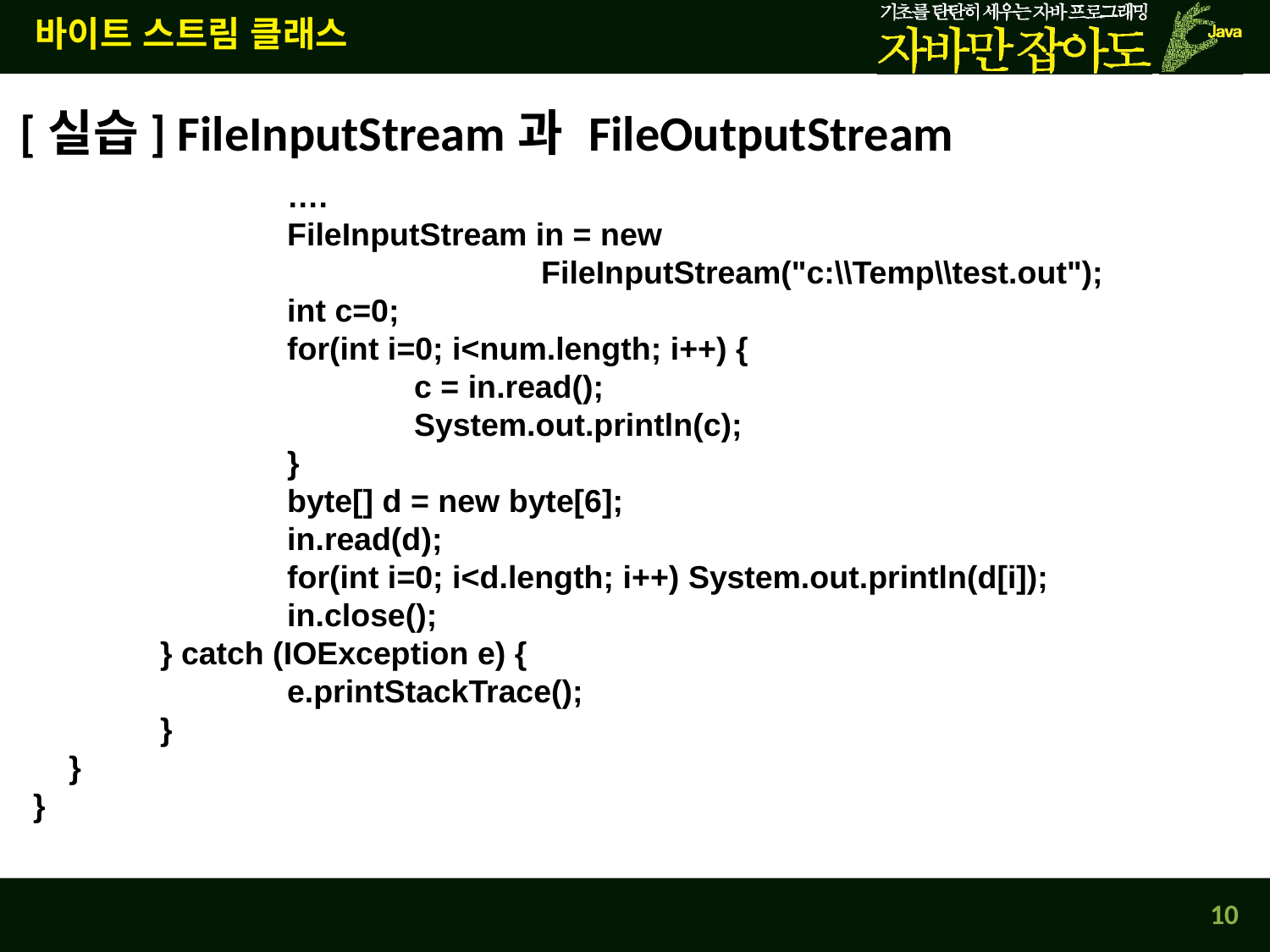

바이트 스트림 클래스
[실습] FileInputStream과 FileOutputStream
		….
		FileInputStream in = new
				FileInputStream("c:\\Temp\\test.out"); 			int c=0;
		for(int i=0; i<num.length; i++) {
			c = in.read();
			System.out.println(c);
		}
		byte[] d = new byte[6];
		in.read(d);
		for(int i=0; i<d.length; i++) System.out.println(d[i]);
		in.close();
	} catch (IOException e) {
		e.printStackTrace();
	}
    }
}
10